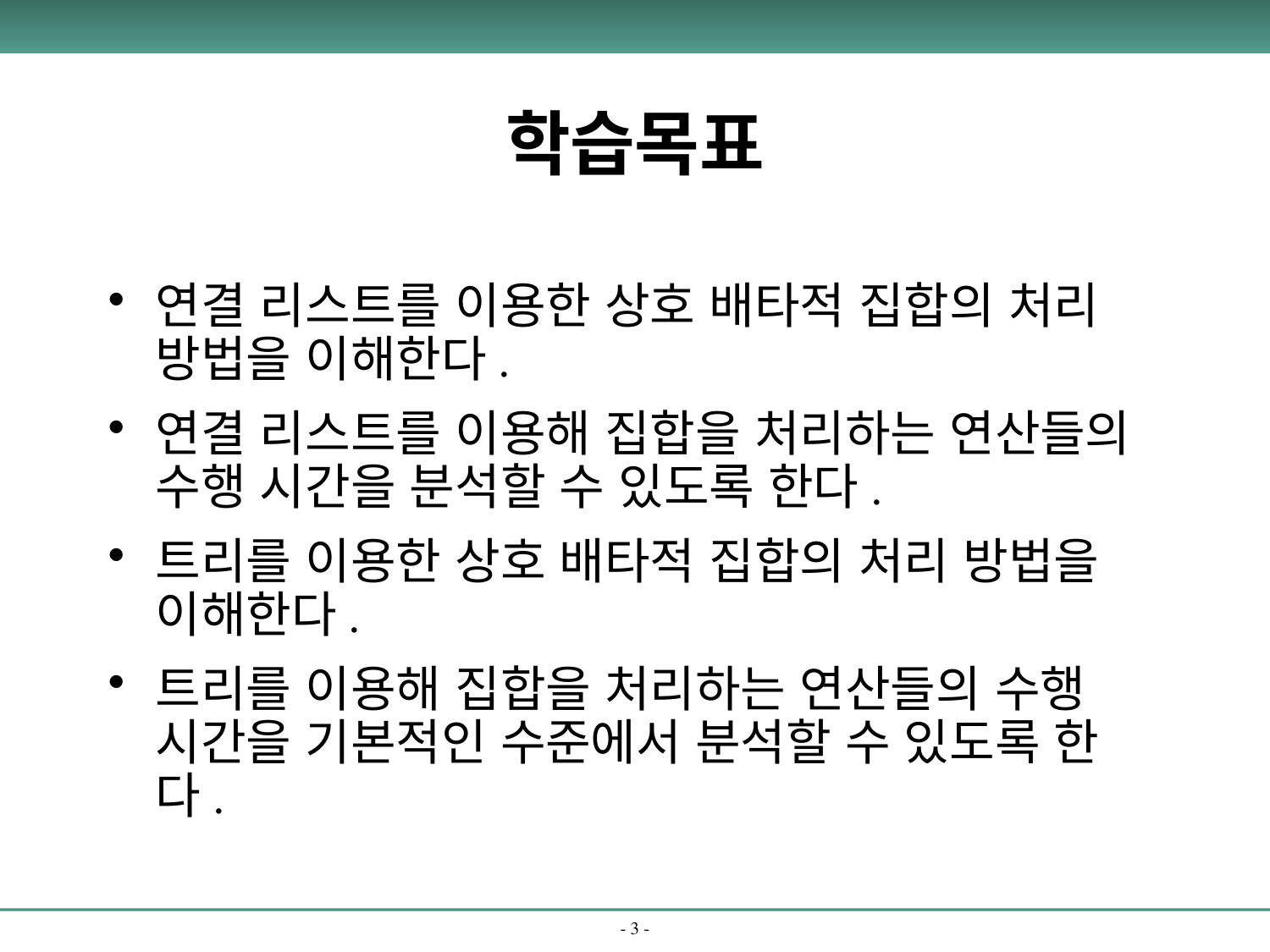

# 학습목표
연결 리스트를 이용한 상호 배타적 집합의 처리 방법을 이해한다.
연결 리스트를 이용해 집합을 처리하는 연산들의 수행 시간을 분석할 수 있도록 한다.
트리를 이용한 상호 배타적 집합의 처리 방법을 이해한다.
트리를 이용해 집합을 처리하는 연산들의 수행 시간을 기본적인 수준에서 분석할 수 있도록 한다.